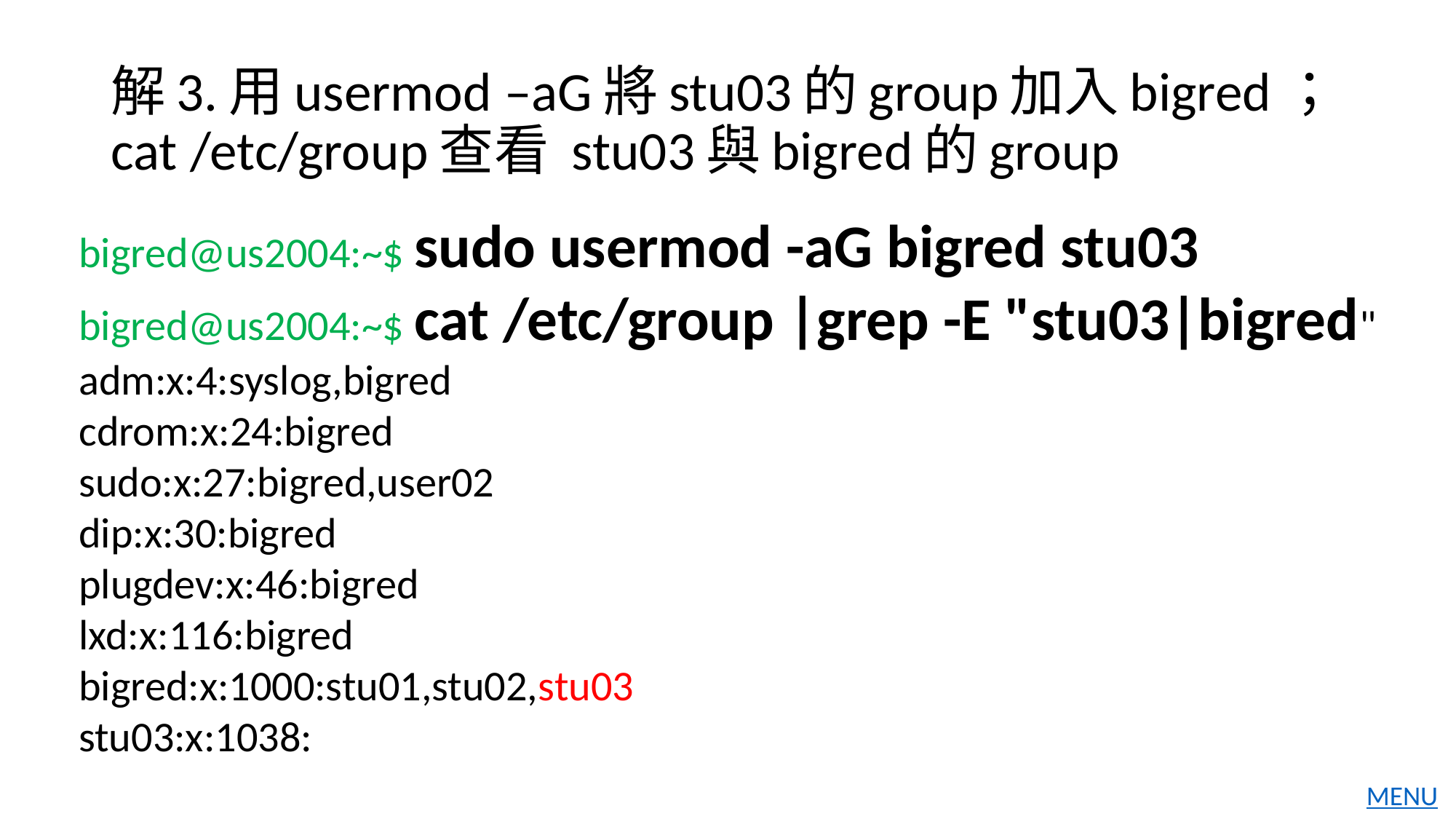

# 解3.用usermod –aG將stu03的group加入bigred； cat /etc/group查看 stu03與bigred的group
bigred@us2004:~$ sudo usermod -aG bigred stu03
bigred@us2004:~$ cat /etc/group |grep -E "stu03|bigred"
adm:x:4:syslog,bigred
cdrom:x:24:bigred
sudo:x:27:bigred,user02
dip:x:30:bigred
plugdev:x:46:bigred
lxd:x:116:bigred
bigred:x:1000:stu01,stu02,stu03
stu03:x:1038: